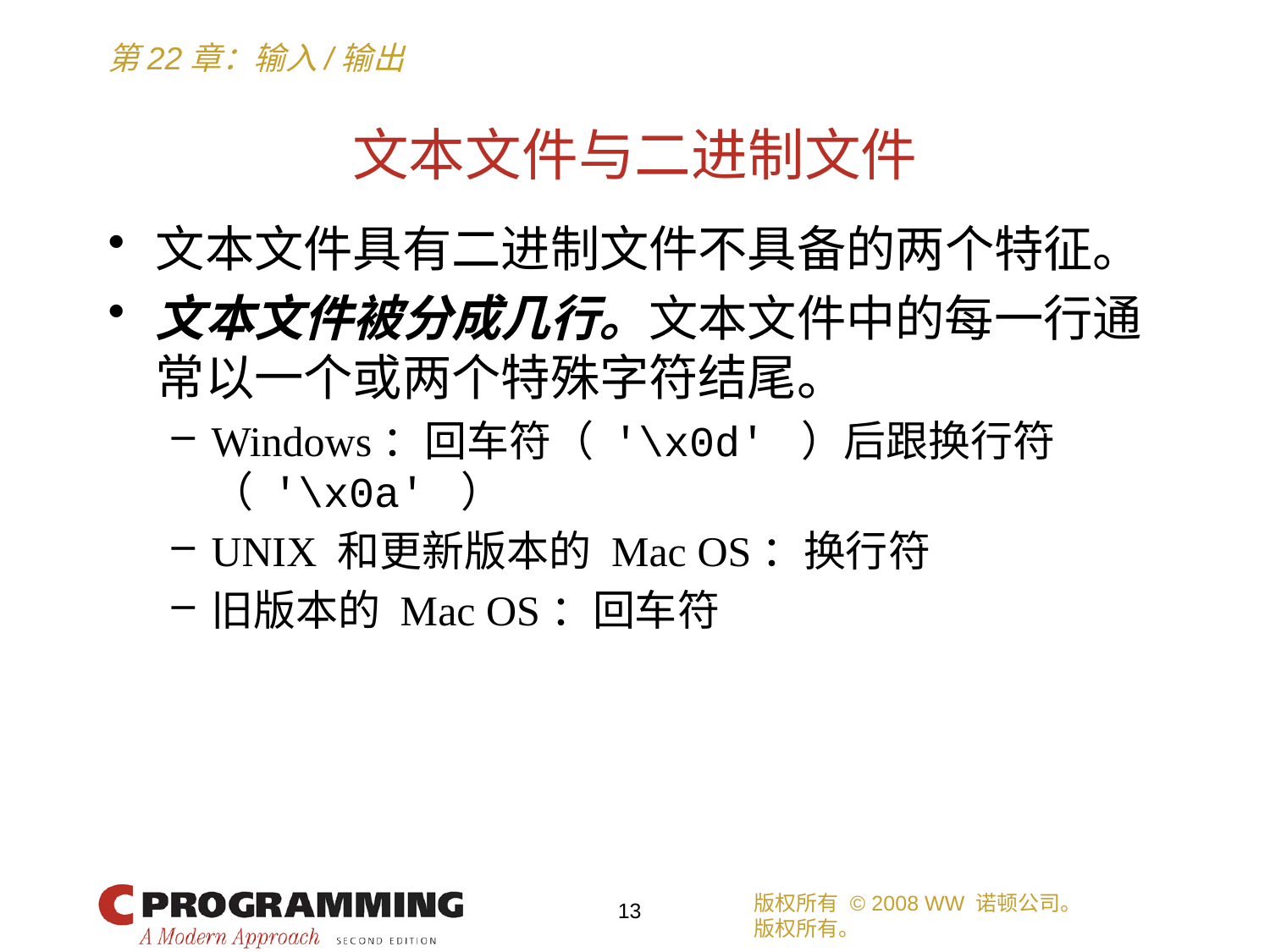

# 文本文件与二进制文件
文本文件具有二进制文件不具备的两个特征。
文本文件被分成几行。文本文件中的每一行通常以一个或两个特殊字符结尾。
Windows：回车符（ '\x0d' ）后跟换行符（ '\x0a' ）
UNIX 和更新版本的 Mac OS：换行符
旧版本的 Mac OS：回车符
版权所有 © 2008 WW 诺顿公司。
版权所有。
13